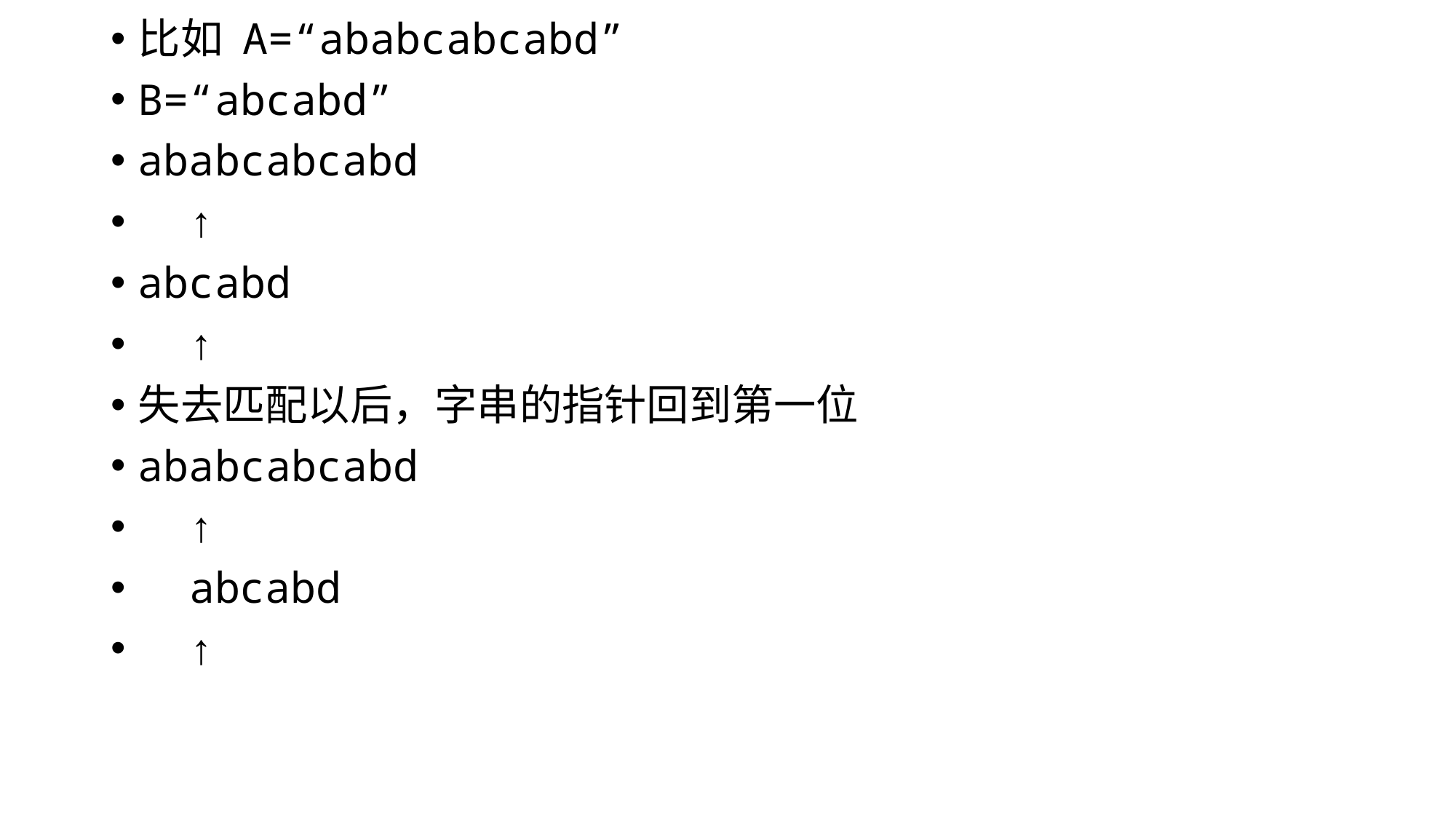

比如 A=“ababcabcabd”
B=“abcabd”
ababcabcabd
  ↑
abcabd
  ↑
失去匹配以后，字串的指针回到第一位
ababcabcabd
  ↑
  abcabd
  ↑